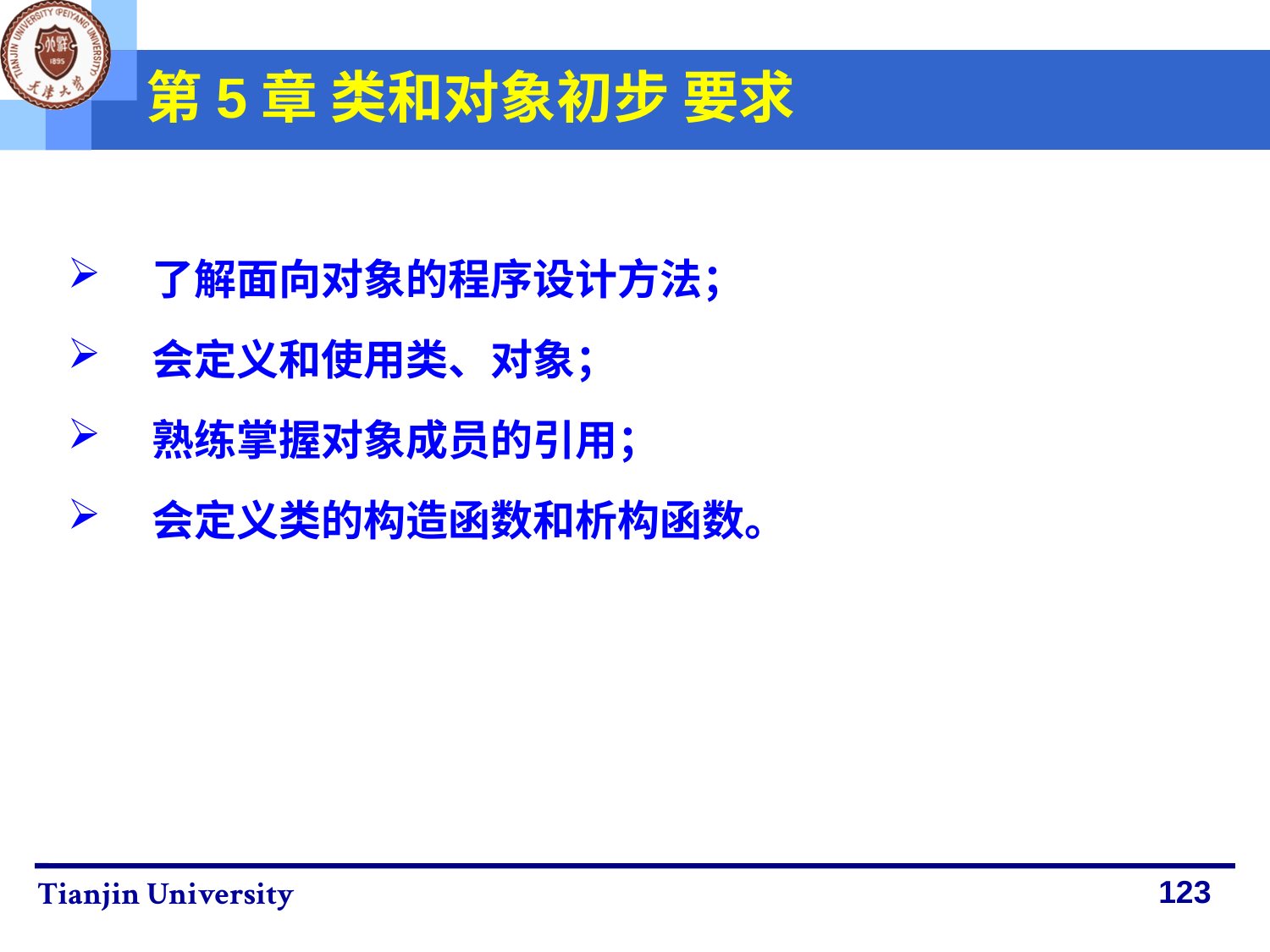

第5章 类和对象初步 要求
了解面向对象的程序设计方法；
会定义和使用类、对象；
熟练掌握对象成员的引用；
会定义类的构造函数和析构函数。